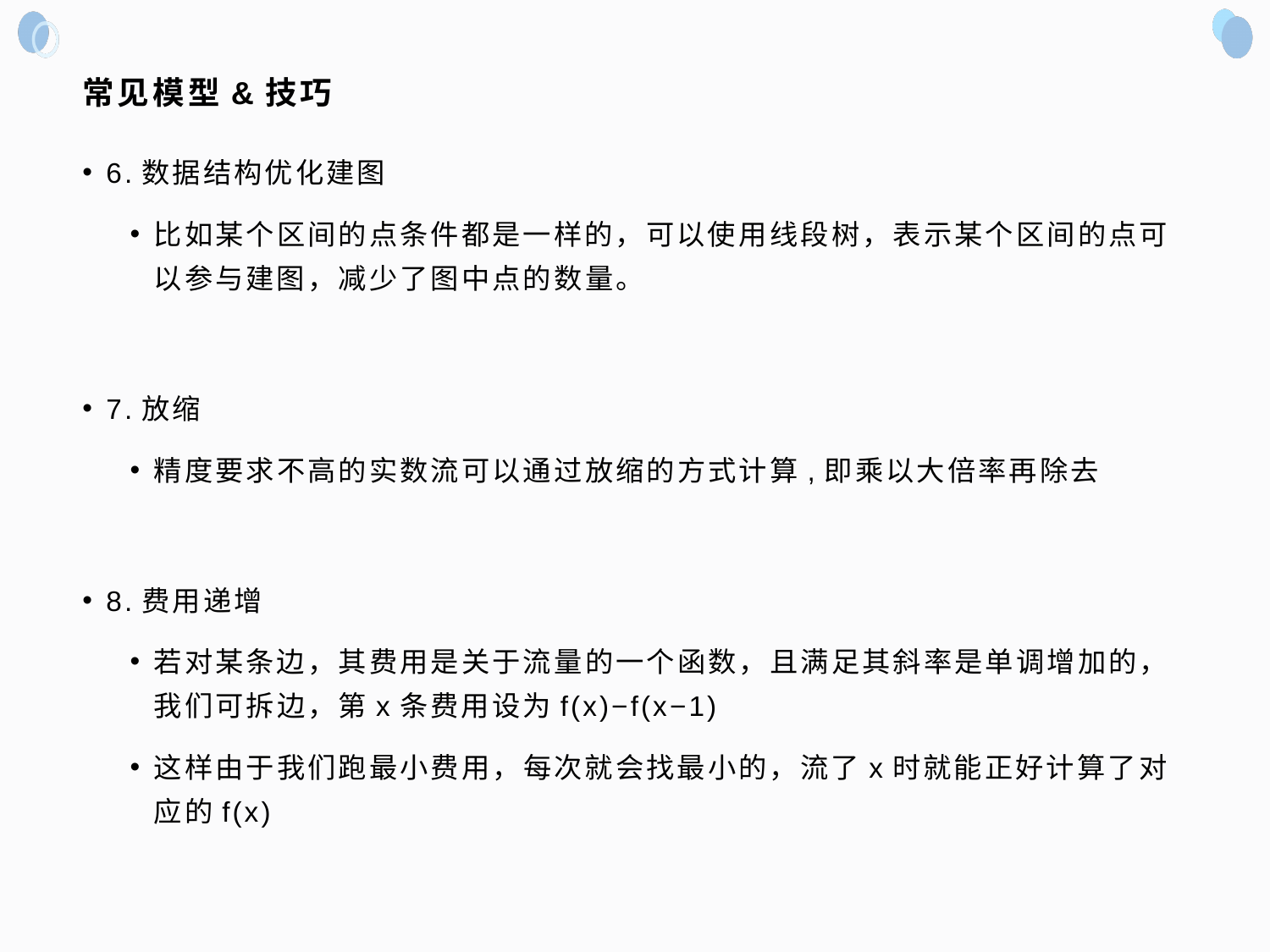

# 常见模型&技巧

6.数据结构优化建图
比如某个区间的点条件都是一样的，可以使用线段树，表示某个区间的点可以参与建图，减少了图中点的数量。

7.放缩
精度要求不高的实数流可以通过放缩的方式计算,即乘以大倍率再除去

8.费用递增
若对某条边，其费用是关于流量的一个函数，且满足其斜率是单调增加的，我们可拆边，第x条费用设为f(x)−f(x−1)
这样由于我们跑最小费用，每次就会找最小的，流了x时就能正好计算了对应的f(x)